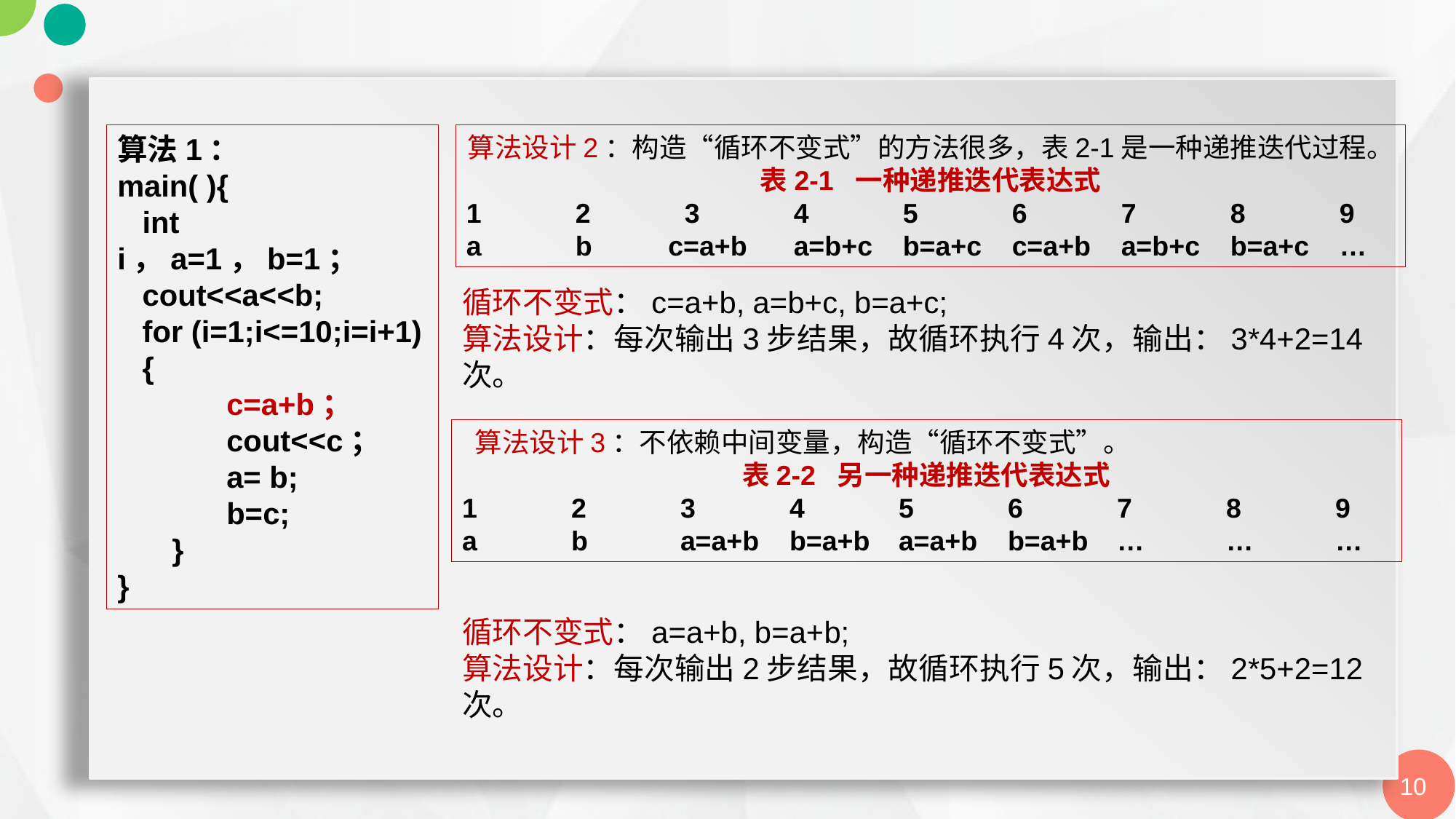

算法1：
main( ){
   int i，a=1，b=1；
   cout<<a<<b;
   for (i=1;i<=10;i=i+1)
   {
c=a+b；
cout<<c；
a= b;
b=c;
}
}
算法设计2：构造“循环不变式”的方法很多，表2-1是一种递推迭代过程。
表2-1  一种递推迭代表达式
1	2	3	4	5	6	7	8	9
a	b          c=a+b	a=b+c	b=a+c	c=a+b	a=b+c	b=a+c	…
循环不变式：c=a+b, a=b+c, b=a+c;
算法设计：每次输出3步结果，故循环执行4次，输出：3*4+2=14次。
 算法设计3：不依赖中间变量，构造“循环不变式”。
表2-2  另一种递推迭代表达式
1	2	3	4	5	6	7	8	9
a	b	a=a+b	b=a+b	a=a+b	b=a+b	…	…	…
循环不变式：a=a+b, b=a+b;
算法设计：每次输出2步结果，故循环执行5次，输出：2*5+2=12次。